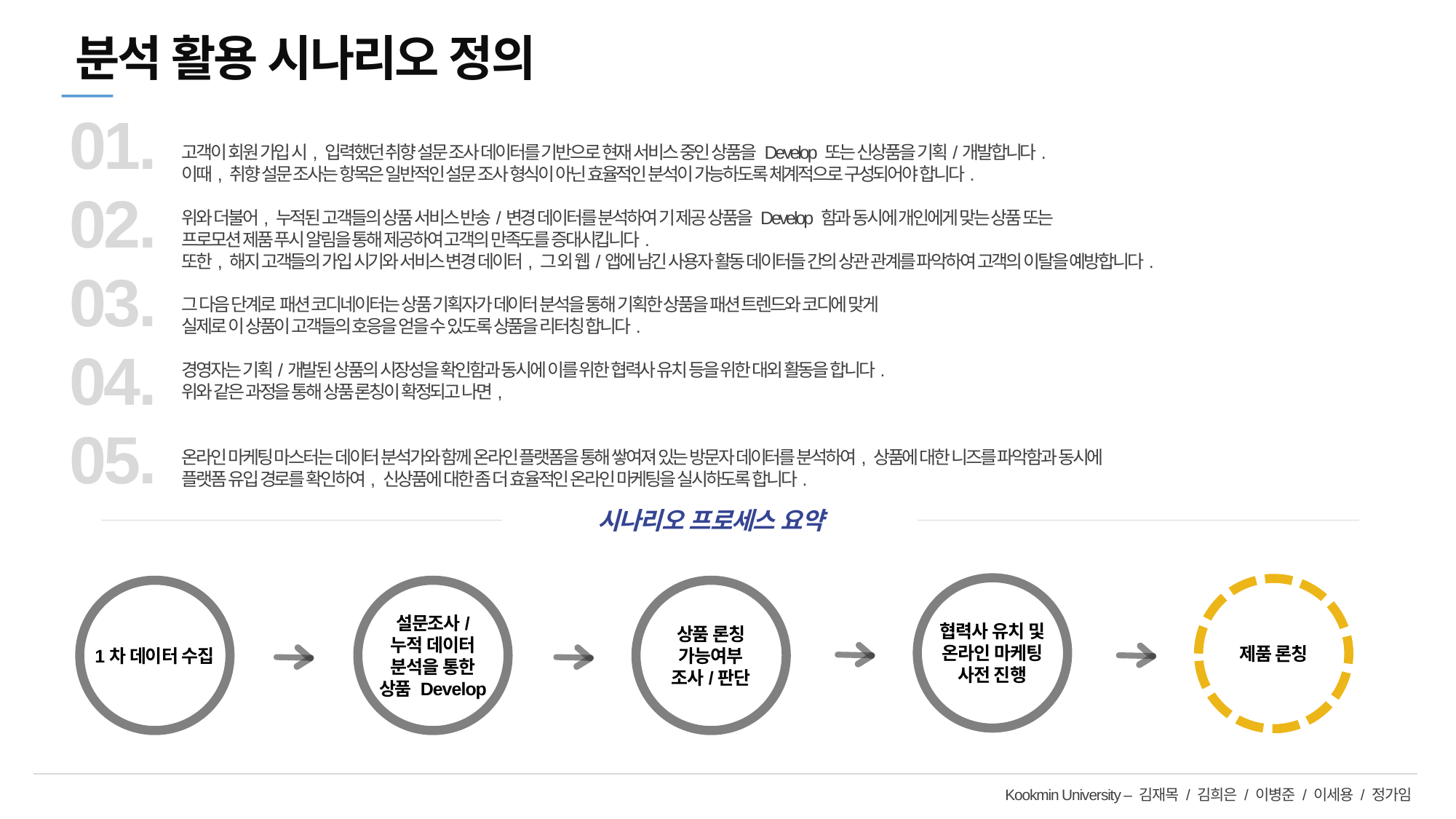

분석 활용 시나리오 정의

01.
고객이 회원 가입 시, 입력했던 취향 설문 조사 데이터를 기반으로 현재 서비스 중인 상품을 Develop 또는 신상품을 기획/개발합니다.
이때, 취향 설문 조사는 항목은 일반적인 설문 조사 형식이 아닌 효율적인 분석이 가능하도록 체계적으로 구성되어야 합니다.

위와 더불어, 누적된 고객들의 상품 서비스 반송/변경 데이터를 분석하여 기 제공 상품을 Develop 함과 동시에 개인에게 맞는 상품 또는
프로모션 제품 푸시 알림을 통해 제공하여 고객의 만족도를 증대시킵니다.
또한, 해지 고객들의 가입 시기와 서비스 변경 데이터, 그 외 웹/앱에 남긴 사용자 활동 데이터들 간의 상관 관계를 파악하여 고객의 이탈을 예방합니다.

그 다음 단계로  패션 코디네이터는 상품 기획자가 데이터 분석을 통해 기획한 상품을 패션 트렌드와 코디에 맞게
실제로 이 상품이 고객들의 호응을 얻을 수 있도록 상품을 리터칭 합니다.

경영자는 기획/개발된 상품의 시장성을 확인함과 동시에 이를 위한 협력사 유치 등을 위한 대외 활동을 합니다.
위와 같은 과정을 통해 상품 론칭이 확정되고 나면,

온라인 마케팅 마스터는 데이터 분석가와 함께 온라인 플랫폼을 통해 쌓여져 있는 방문자 데이터를 분석하여, 상품에 대한 니즈를 파악함과 동시에
플랫폼 유입 경로를 확인하여, 신상품에 대한 좀 더 효율적인 온라인 마케팅을 실시하도록 합니다.

02.
03.
04.
05.
시나리오 프로세스 요약
협력사 유치 및
온라인 마케팅
사전 진행
제품 론칭
1차 데이터 수집
설문조사/
누적 데이터
분석을 통한
상품 Develop
상품 론칭
가능여부
조사/판단